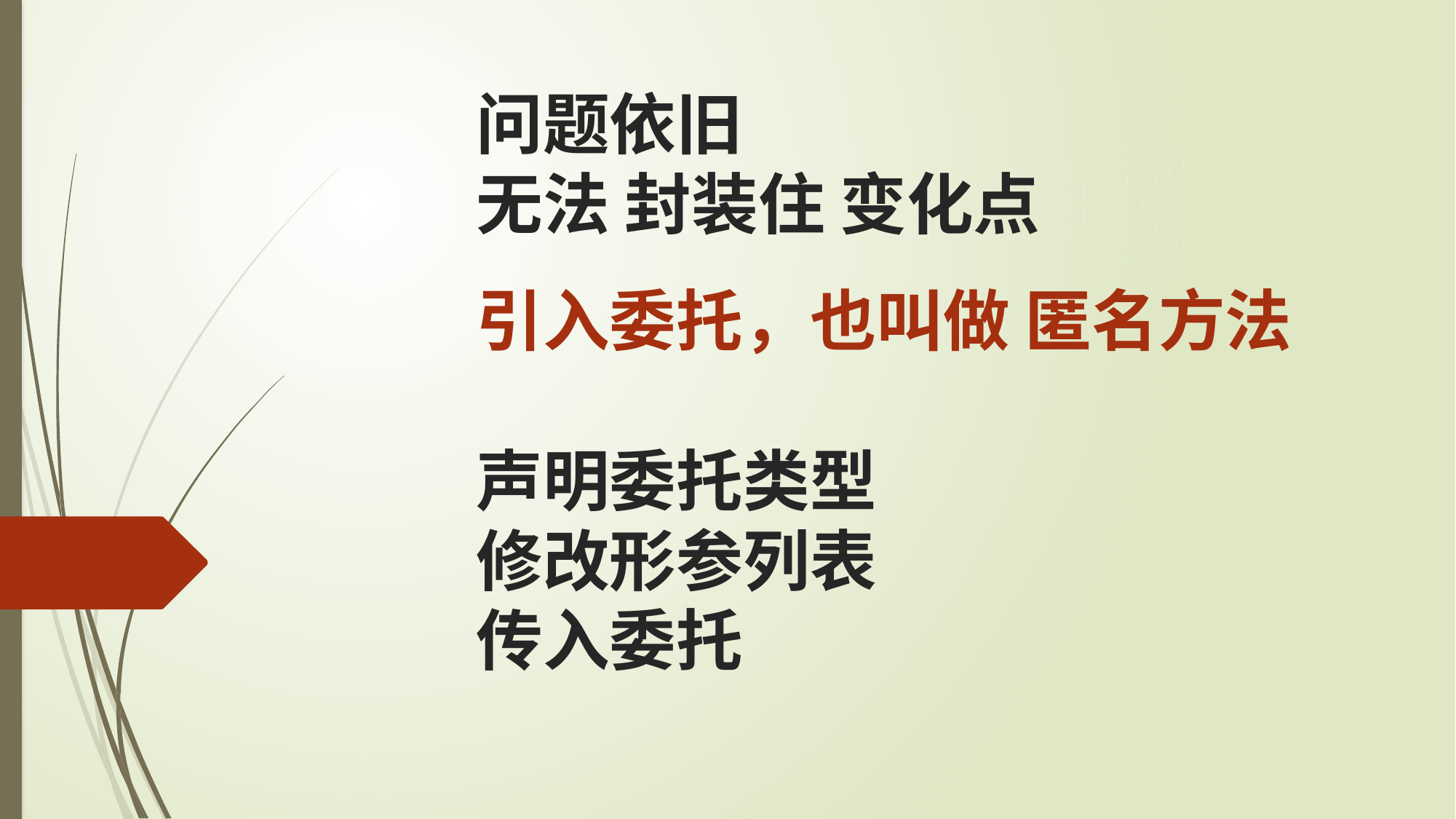

问题依旧
无法 封装住 变化点

引入委托，也叫做 匿名方法

声明委托类型
修改形参列表
传入委托